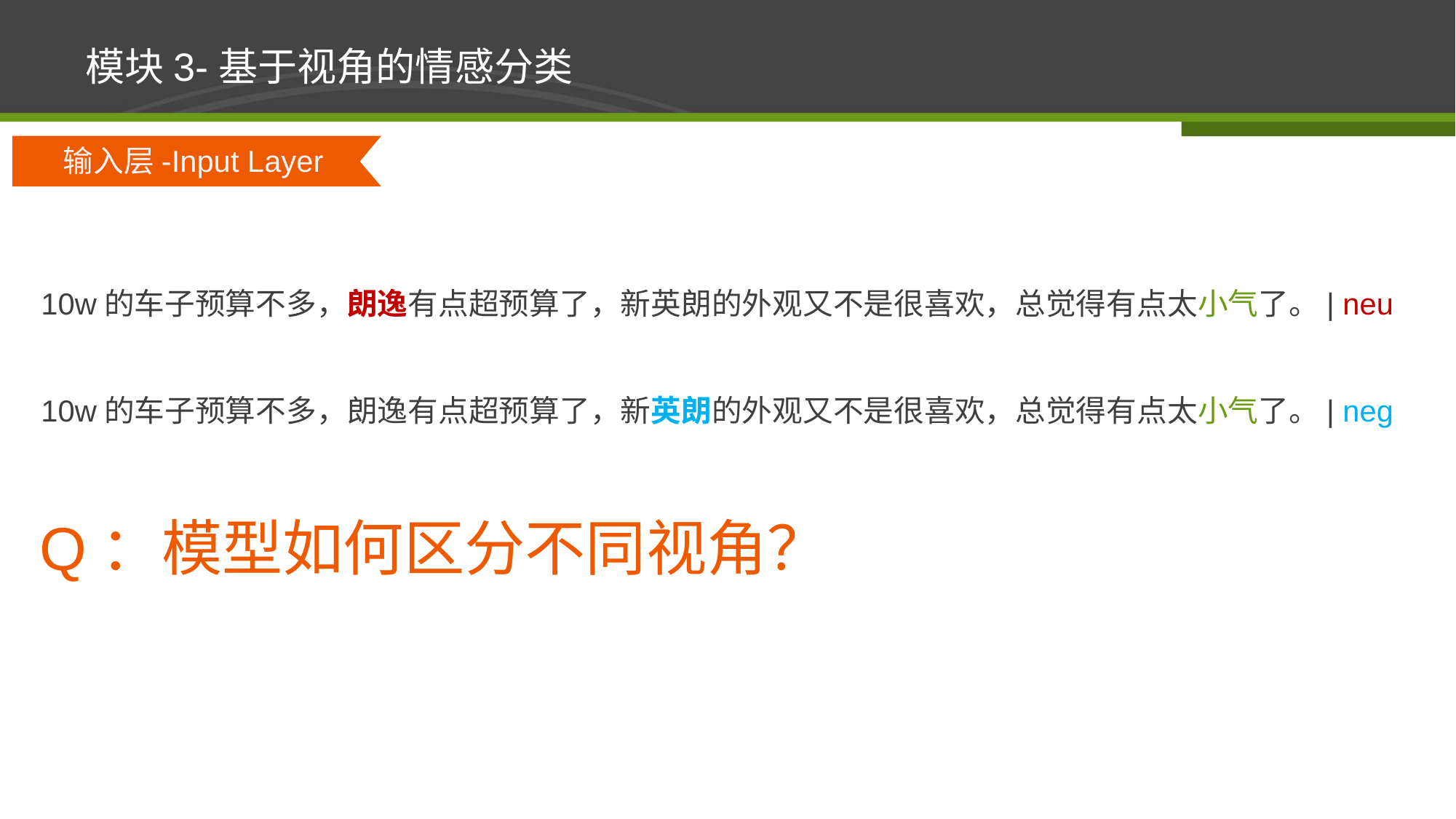

# 模块3-基于视角的情感分类

输入层-Input Layer
10w的车子预算不多，朗逸有点超预算了，新英朗的外观又不是很喜欢，总觉得有点太小气了。| neu
10w的车子预算不多，朗逸有点超预算了，新英朗的外观又不是很喜欢，总觉得有点太小气了。| neg
Q：模型如何区分不同视角？